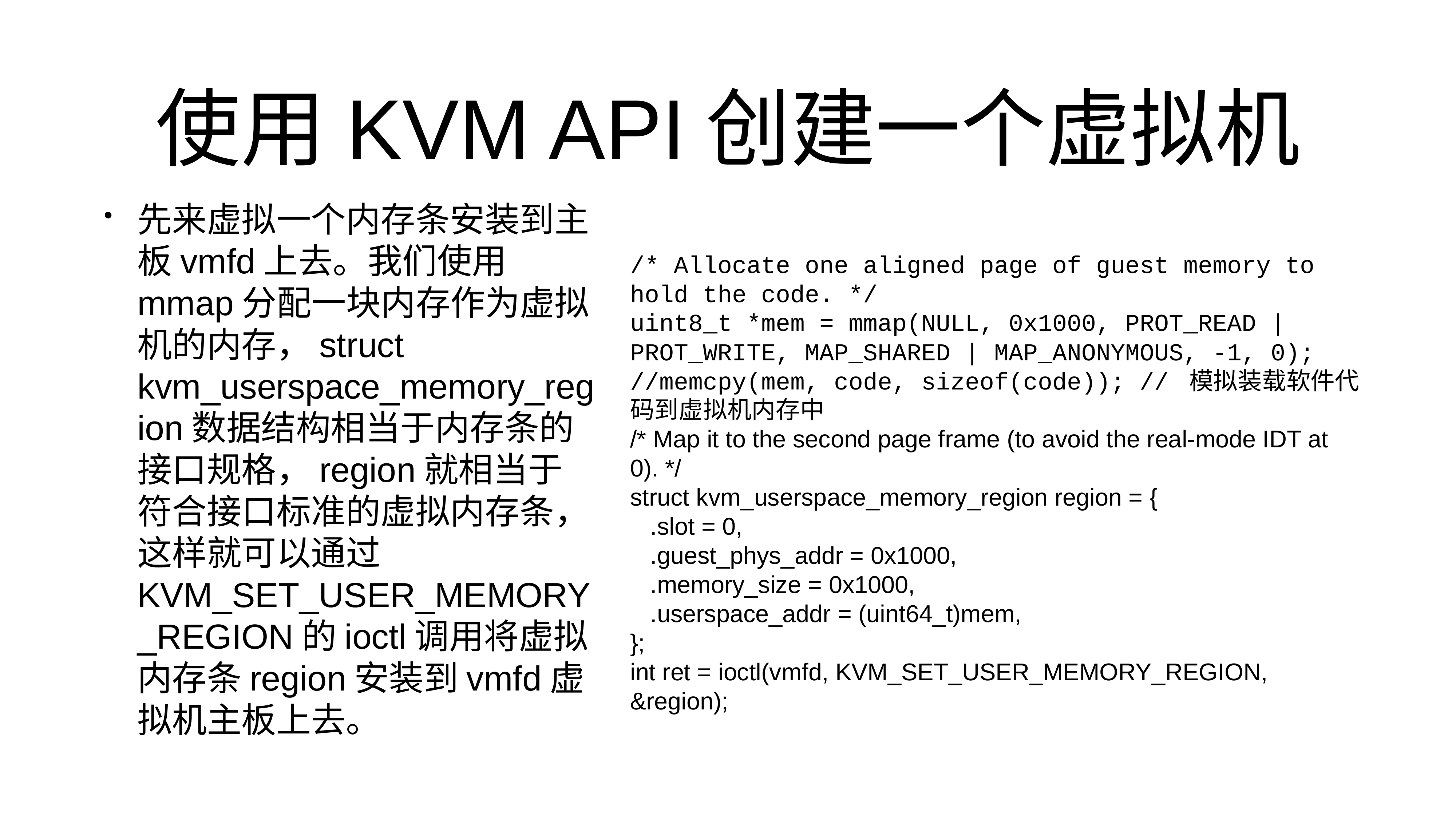

# 使用KVM API创建一个虚拟机
先来虚拟一个内存条安装到主板vmfd上去。我们使用mmap分配一块内存作为虚拟机的内存，struct kvm_userspace_memory_region数据结构相当于内存条的接口规格，region就相当于符合接口标准的虚拟内存条，这样就可以通过KVM_SET_USER_MEMORY_REGION的ioctl调用将虚拟内存条region安装到vmfd虚拟机主板上去。
/* Allocate one aligned page of guest memory to hold the code. */uint8_t *mem = mmap(NULL, 0x1000, PROT_READ | PROT_WRITE, MAP_SHARED | MAP_ANONYMOUS, -1, 0);//memcpy(mem, code, sizeof(code)); // 模拟装载软件代码到虚拟机内存中/* Map it to the second page frame (to avoid the real-mode IDT at 0). */struct kvm_userspace_memory_region region = {   .slot = 0,   .guest_phys_addr = 0x1000,   .memory_size = 0x1000,   .userspace_addr = (uint64_t)mem,};int ret = ioctl(vmfd, KVM_SET_USER_MEMORY_REGION, &region);